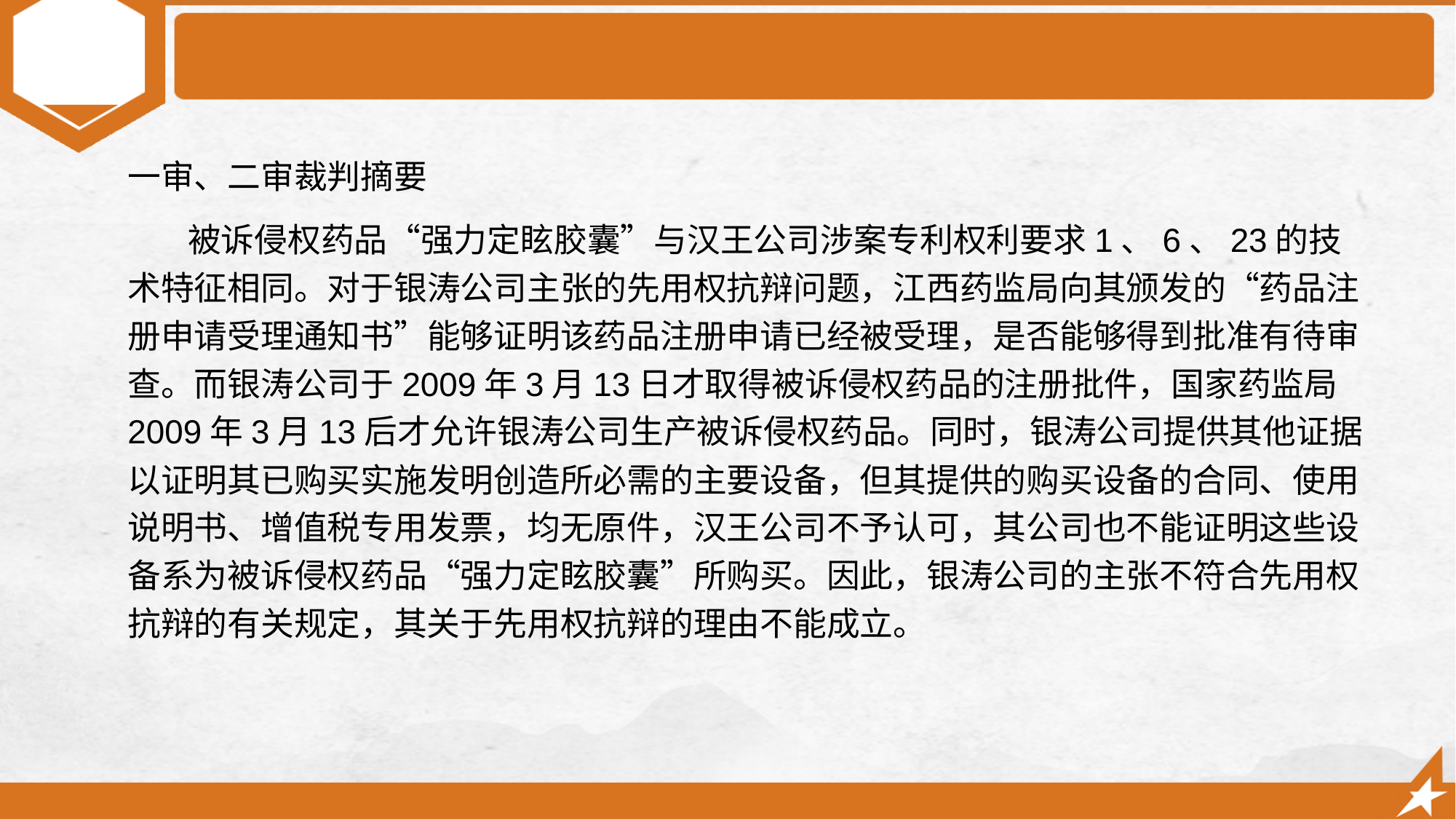

一审、二审裁判摘要
       被诉侵权药品“强力定眩胶囊”与汉王公司涉案专利权利要求1、6、23的技术特征相同。对于银涛公司主张的先用权抗辩问题，江西药监局向其颁发的“药品注册申请受理通知书”能够证明该药品注册申请已经被受理，是否能够得到批准有待审查。而银涛公司于2009年3月13日才取得被诉侵权药品的注册批件，国家药监局2009年3月13后才允许银涛公司生产被诉侵权药品。同时，银涛公司提供其他证据以证明其已购买实施发明创造所必需的主要设备，但其提供的购买设备的合同、使用说明书、增值税专用发票，均无原件，汉王公司不予认可，其公司也不能证明这些设备系为被诉侵权药品“强力定眩胶囊”所购买。因此，银涛公司的主张不符合先用权抗辩的有关规定，其关于先用权抗辩的理由不能成立。